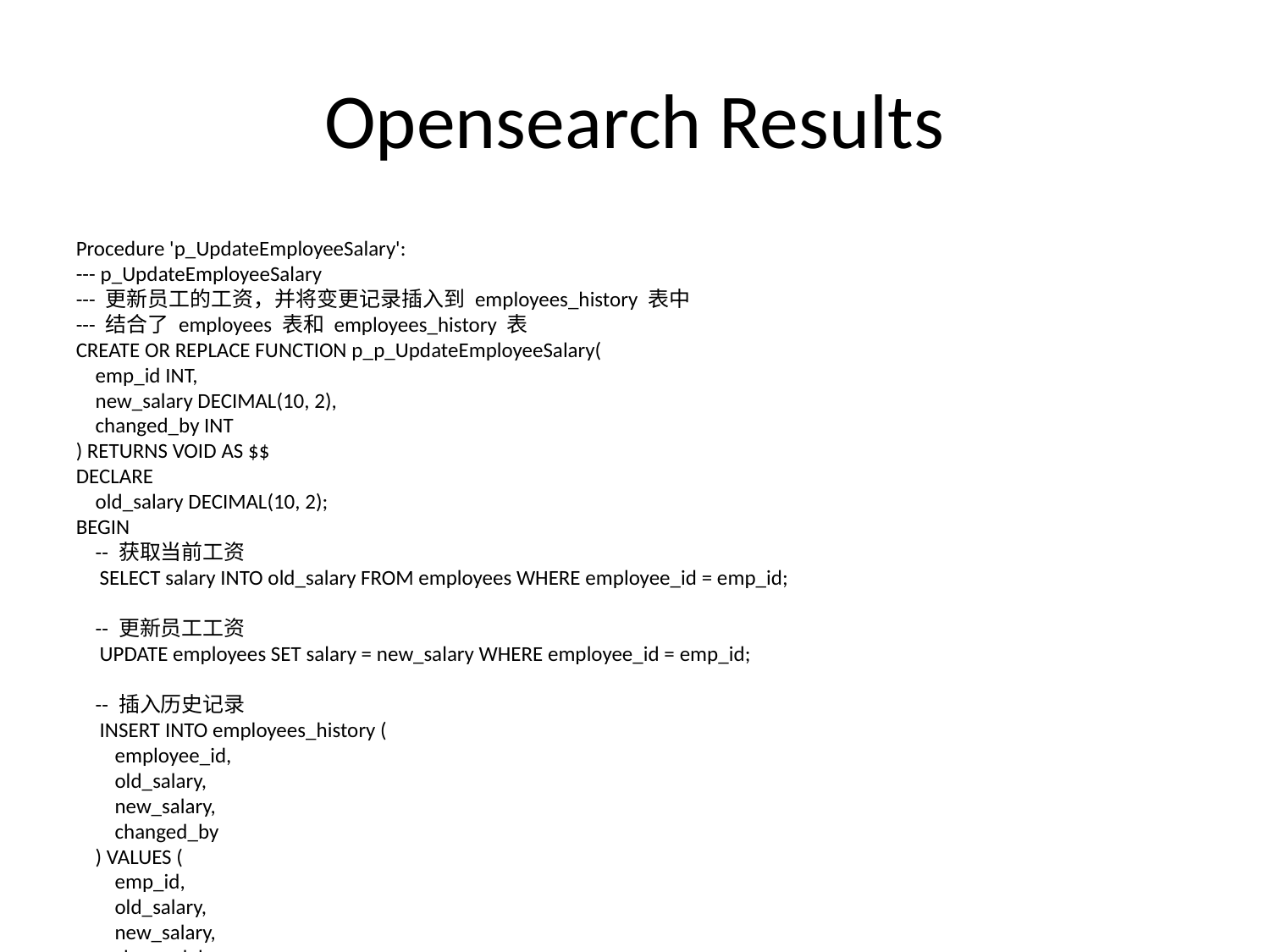

# Opensearch Results

Procedure 'p_UpdateEmployeeSalary':
--- p_UpdateEmployeeSalary
--- 更新员工的工资，并将变更记录插入到 employees_history 表中
--- 结合了 employees 表和 employees_history 表
CREATE OR REPLACE FUNCTION p_p_UpdateEmployeeSalary(
    emp_id INT,
    new_salary DECIMAL(10, 2),
    changed_by INT
) RETURNS VOID AS $$
DECLARE
    old_salary DECIMAL(10, 2);
BEGIN
    -- 获取当前工资
    SELECT salary INTO old_salary FROM employees WHERE employee_id = emp_id;
    -- 更新员工工资
    UPDATE employees SET salary = new_salary WHERE employee_id = emp_id;
    -- 插入历史记录
    INSERT INTO employees_history (
        employee_id,
        old_salary,
        new_salary,
        changed_by
    ) VALUES (
        emp_id,
        old_salary,
        new_salary,
        changed_by
    );
END;
$$ LANGUAGE plpgsql;
与employees相关的procedure是：--- p_UpdateEmployeeSalary
--- 更新员工的工资，并将变更记录插入到 employees_history 表中
--- 结合了 employees 表和 employees_history 表
CREATE OR REPLACE FUNCTION p_p_UpdateEmployeeSalary(
    emp_id INT,
    new_salary DECIMAL(10, 2),
    changed_by INT
) RETURNS VOID AS $$
DECLARE
    old_salary DECIMAL(10, 2);
BEGIN
    -- 获取当前工资
    SELECT salary INTO old_salary FROM employees WHERE employee_id = emp_id;
    -- 更新员工工资
    UPDATE employees SET salary = new_salary WHERE employee_id = emp_id;
    -- 插入历史记录
    INSERT INTO employees_history (
        employee_id,
        old_salary,
        new_salary,
        changed_by
    ) VALUES (
        emp_id,
        old_salary,
        new_salary,
        changed_by
    );
END;
$$ LANGUAGE plpgsql;
相关表: ['employees', 'employees_history']